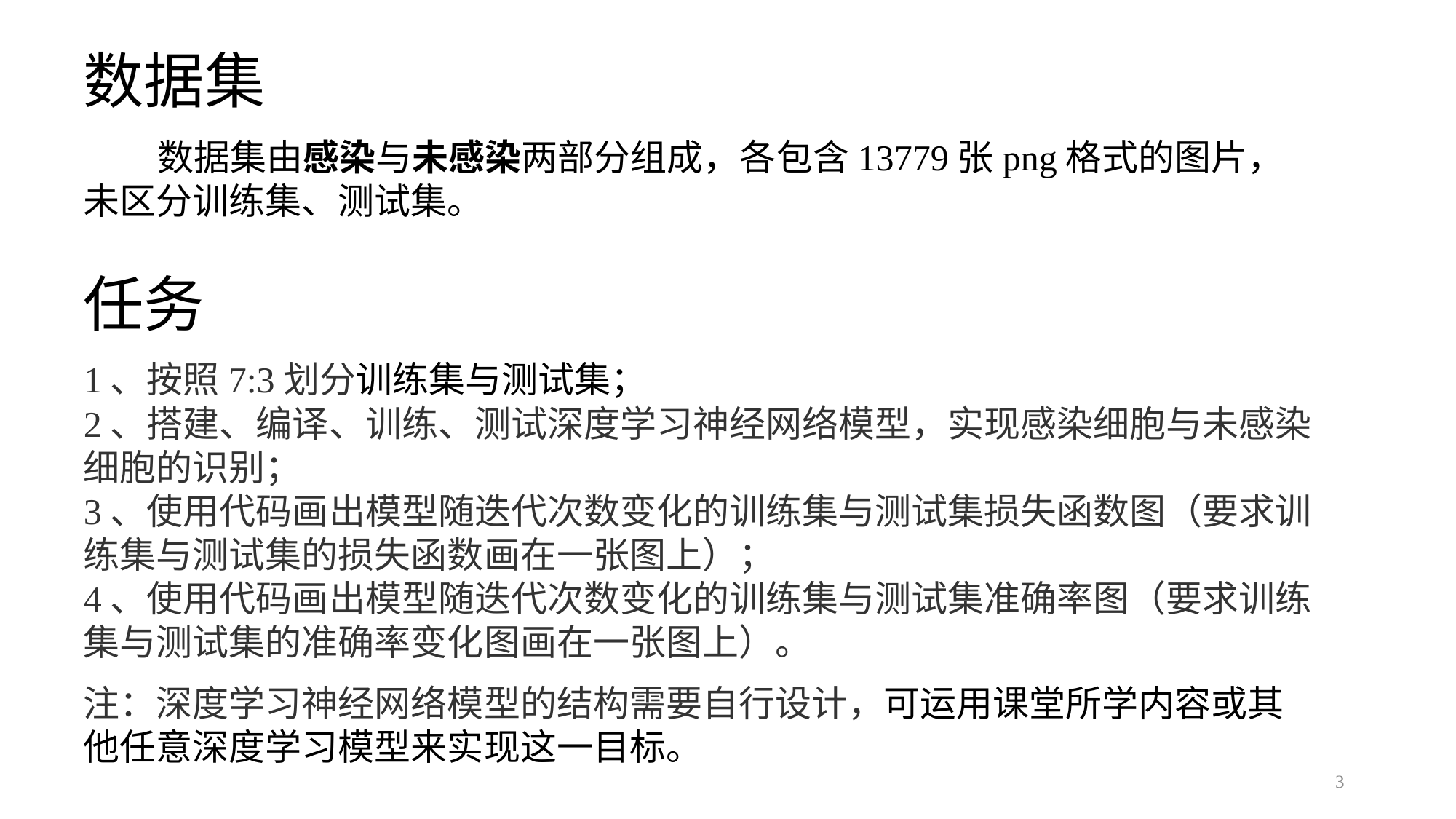

数据集

        数据集由感染与未感染两部分组成，各包含13779张png格式的图片，未区分训练集、测试集。

任务

1、按照7:3划分训练集与测试集；
2、搭建、编译、训练、测试深度学习神经网络模型，实现感染细胞与未感染细胞的识别；
3、使用代码画出模型随迭代次数变化的训练集与测试集损失函数图（要求训练集与测试集的损失函数画在一张图上）；
4、使用代码画出模型随迭代次数变化的训练集与测试集准确率图（要求训练集与测试集的准确率变化图画在一张图上）。

注：深度学习神经网络模型的结构需要自行设计，可运用课堂所学内容或其他任意深度学习模型来实现这一目标。
3